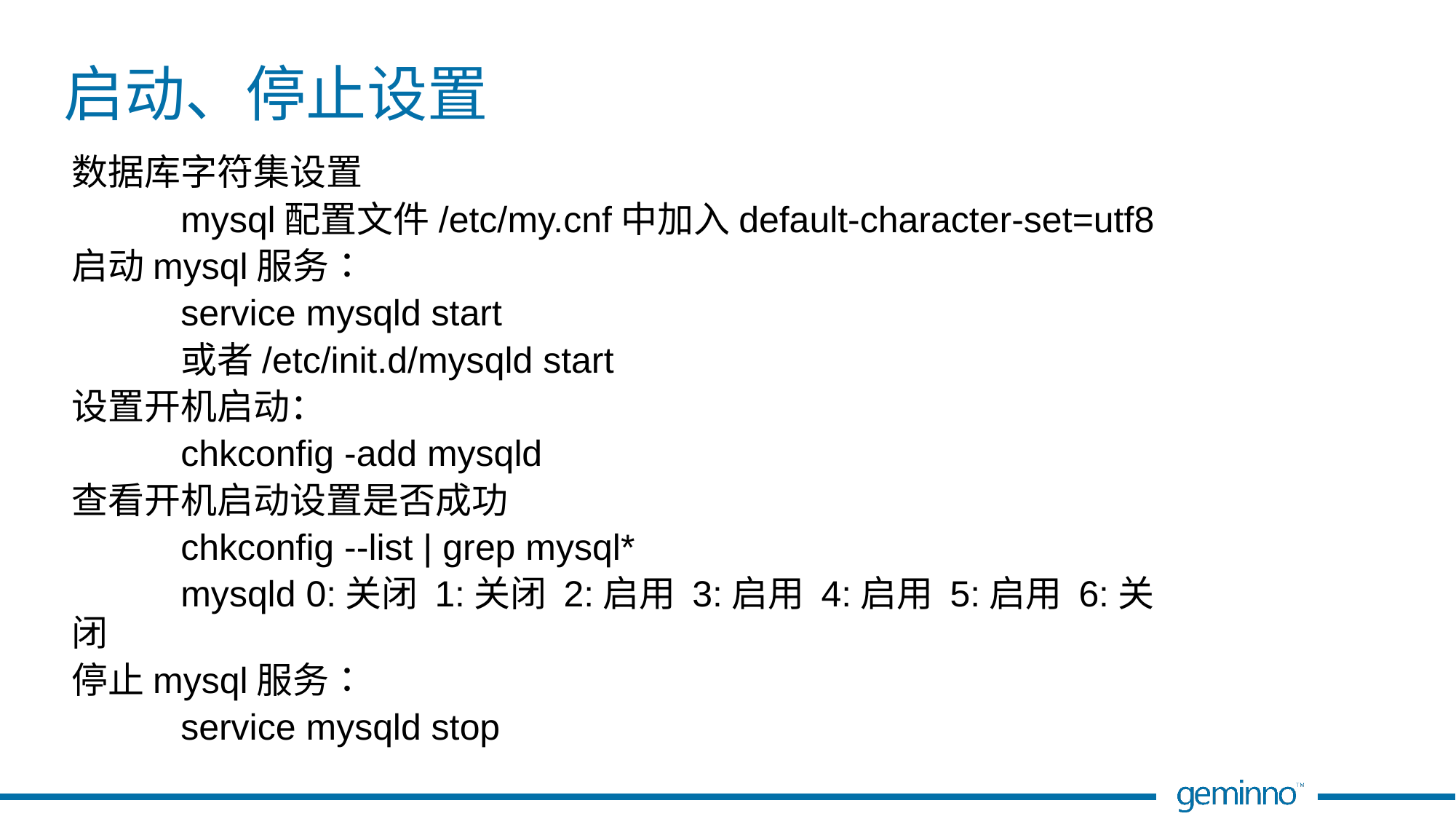

# 启动、停止设置
数据库字符集设置
	mysql配置文件/etc/my.cnf中加入default-character-set=utf8
启动mysql服务：
	service mysqld start
	或者/etc/init.d/mysqld start
设置开机启动：
	chkconfig -add mysqld
查看开机启动设置是否成功
	chkconfig --list | grep mysql*
	mysqld 0:关闭 1:关闭 2:启用 3:启用 4:启用 5:启用 6:关闭
停止mysql服务：
	service mysqld stop